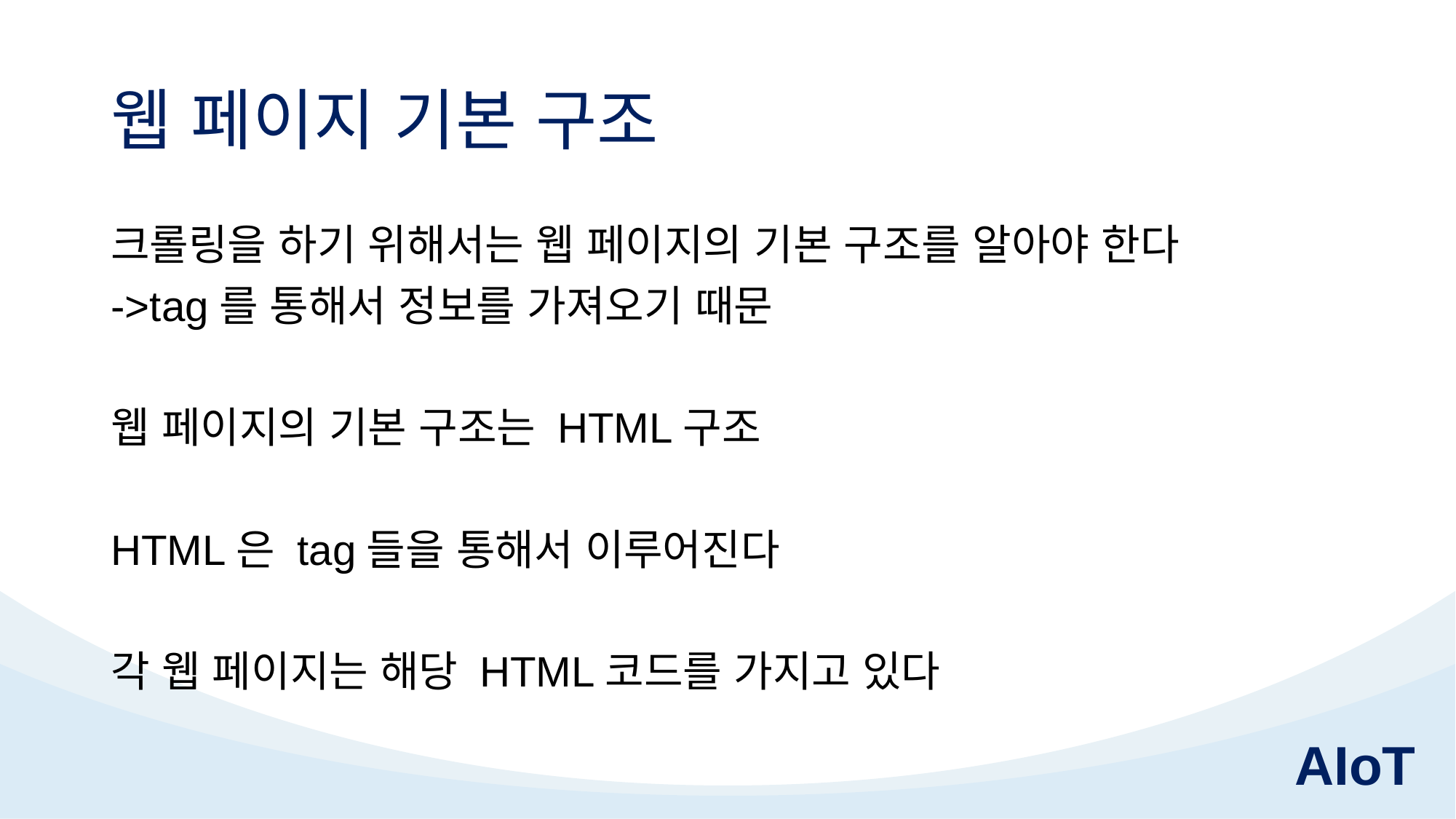

# 웹 페이지 기본 구조
크롤링을 하기 위해서는 웹 페이지의 기본 구조를 알아야 한다
->tag를 통해서 정보를 가져오기 때문

웹 페이지의 기본 구조는 HTML구조

HTML은 tag들을 통해서 이루어진다

각 웹 페이지는 해당 HTML코드를 가지고 있다